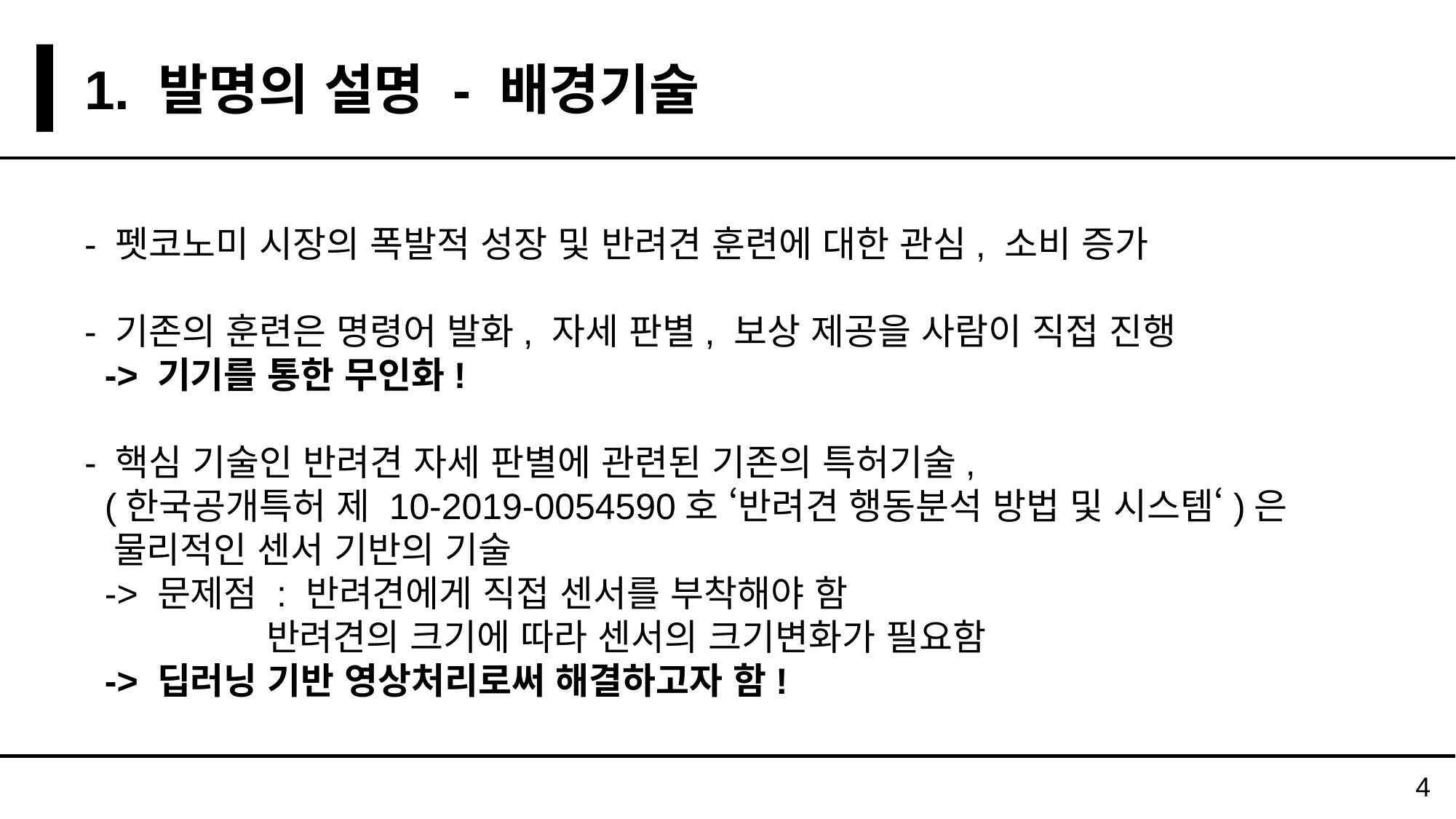

1. 발명의 설명 - 배경기술
- 펫코노미 시장의 폭발적 성장 및 반려견 훈련에 대한 관심, 소비 증가

- 기존의 훈련은 명령어 발화, 자세 판별, 보상 제공을 사람이 직접 진행
  -> 기기를 통한 무인화!

- 핵심 기술인 반려견 자세 판별에 관련된 기존의 특허기술,
  (한국공개특허 제 10-2019-0054590호 ‘반려견 행동분석 방법 및 시스템‘)은
  물리적인 센서 기반의 기술
  -> 문제점 : 반려견에게 직접 센서를 부착해야 함
                 반려견의 크기에 따라 센서의 크기변화가 필요함
  -> 딥러닝 기반 영상처리로써 해결하고자 함!
4